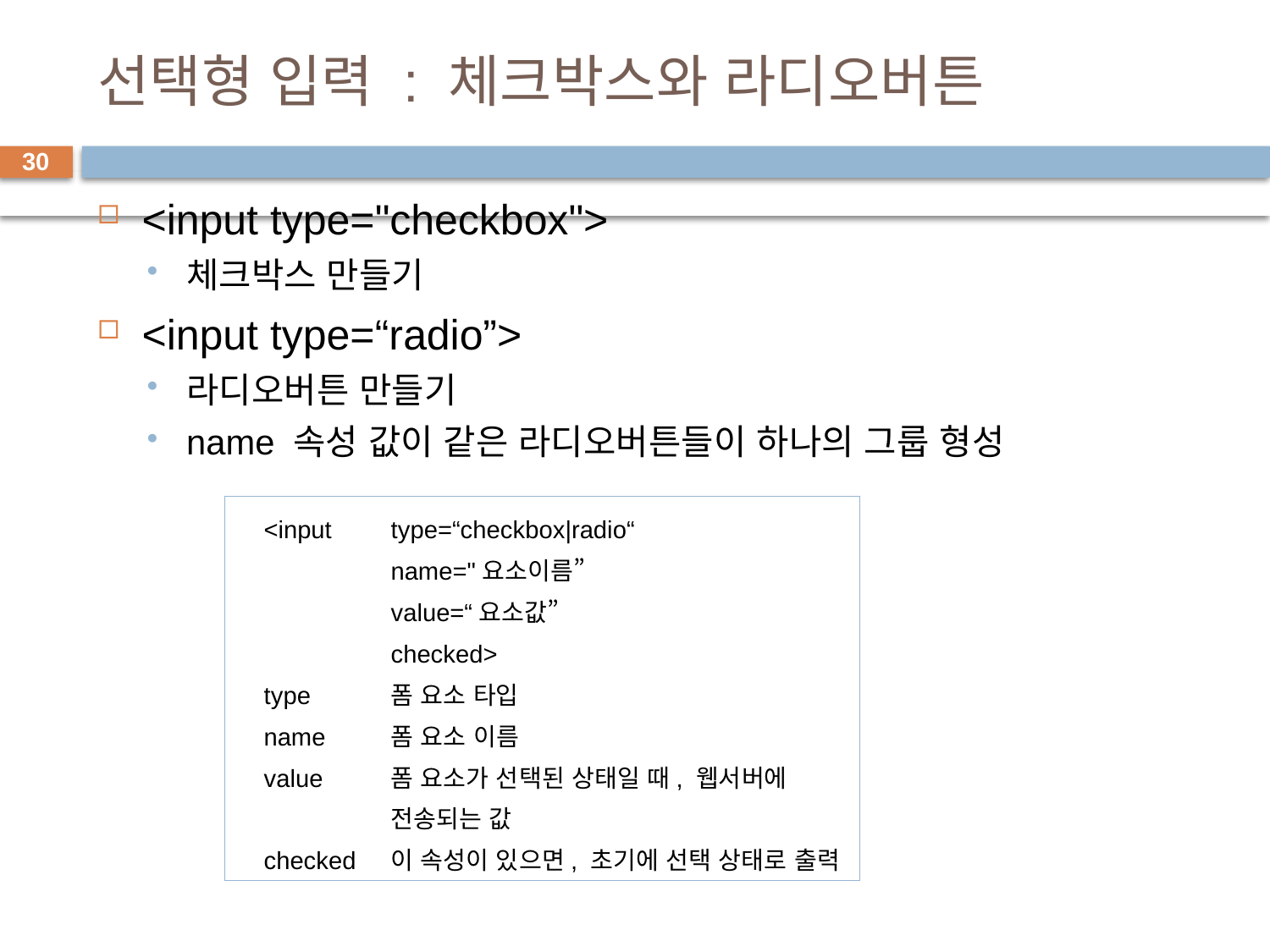

# 선택형 입력 : 체크박스와 라디오버튼
30
<input type="checkbox">
체크박스 만들기
<input type=“radio”>
라디오버튼 만들기
name 속성 값이 같은 라디오버튼들이 하나의 그룹 형성

<input	type=“checkbox|radio“
	name="요소이름”
	value=“요소값”
	checked>
type	폼 요소 타입
name	폼 요소 이름
value	폼 요소가 선택된 상태일 때, 웹서버에
	전송되는 값
checked	이 속성이 있으면, 초기에 선택 상태로 출력